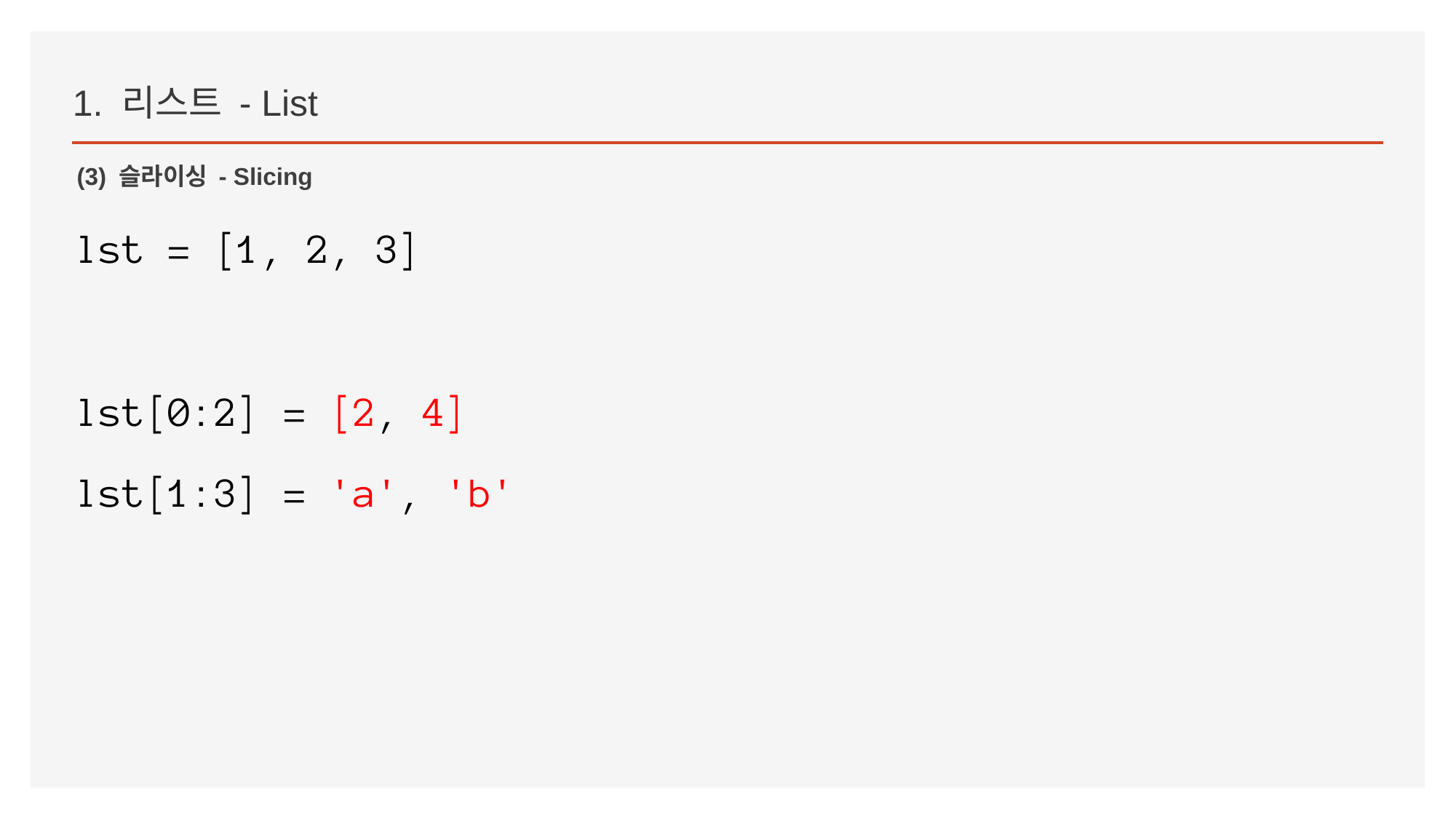

1. 리스트 - List
(3) 슬라이싱 - Slicing
lst = [1, 2, 3]

lst[0:2] = [2, 4]
lst[1:3] = 'a', 'b'